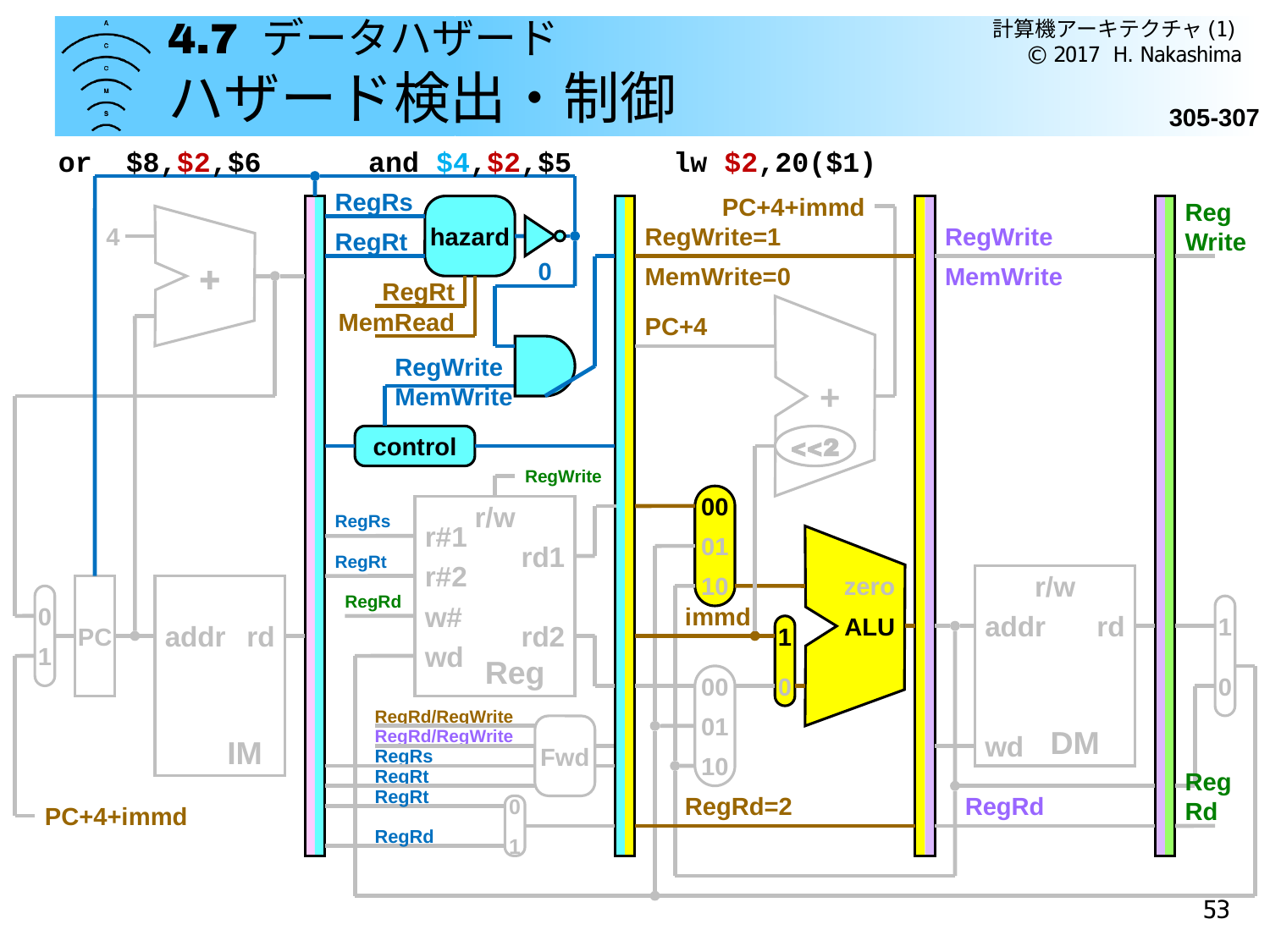

計算機アーキテクチャ(1)  © 2017  H. Nakashima
# 4.7 データハザード ハザード検出・制御
305-307
or  $8,$2,$6
and $4,$2,$5
lw $2,20($1)

IF/IDWrite=0
RegRs

hazard

PC+4+immd

Reg
Write

4

RegRt

00
RegWrite=1
RegWrite

0
+

MemWrite=0
MemWrite

RegRt

+

MemRead
PC+4

RegWrite
MemWrite
control
<<2
RegWrite

00
01
10

r/w
r#1
rd1
r#2
w#
rd2
wd
Reg
RegRs

zero
ALU

RegRt
PCWrite
=0

r/w
addr
rd
wd
DM

addr
rd
IM
PC

0
1
RegRd

1
0
immd

1
0

00
01
10
RegRd/RegWrite
Fwd

RegRd/RegWrite
RegRs

RegRt

Reg
Rd

RegRt

0
1
RegRd=2
RegRd
PC+4+immd
RegRd
53